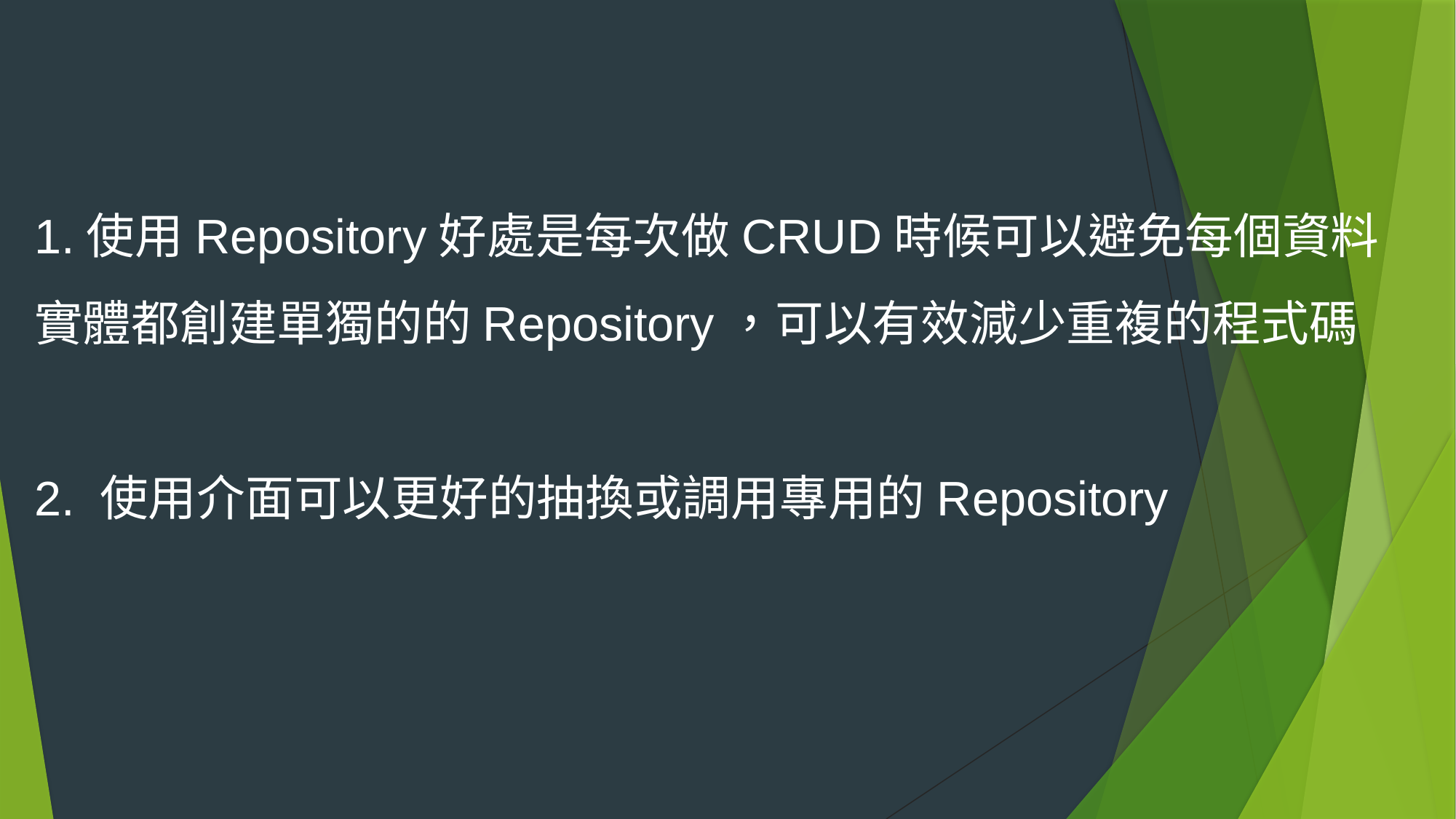

1.使用Repository好處是每次做CRUD時候可以避免每個資料實體都創建單獨的的Repository，可以有效減少重複的程式碼

2. 使用介面可以更好的抽換或調用專用的Repository